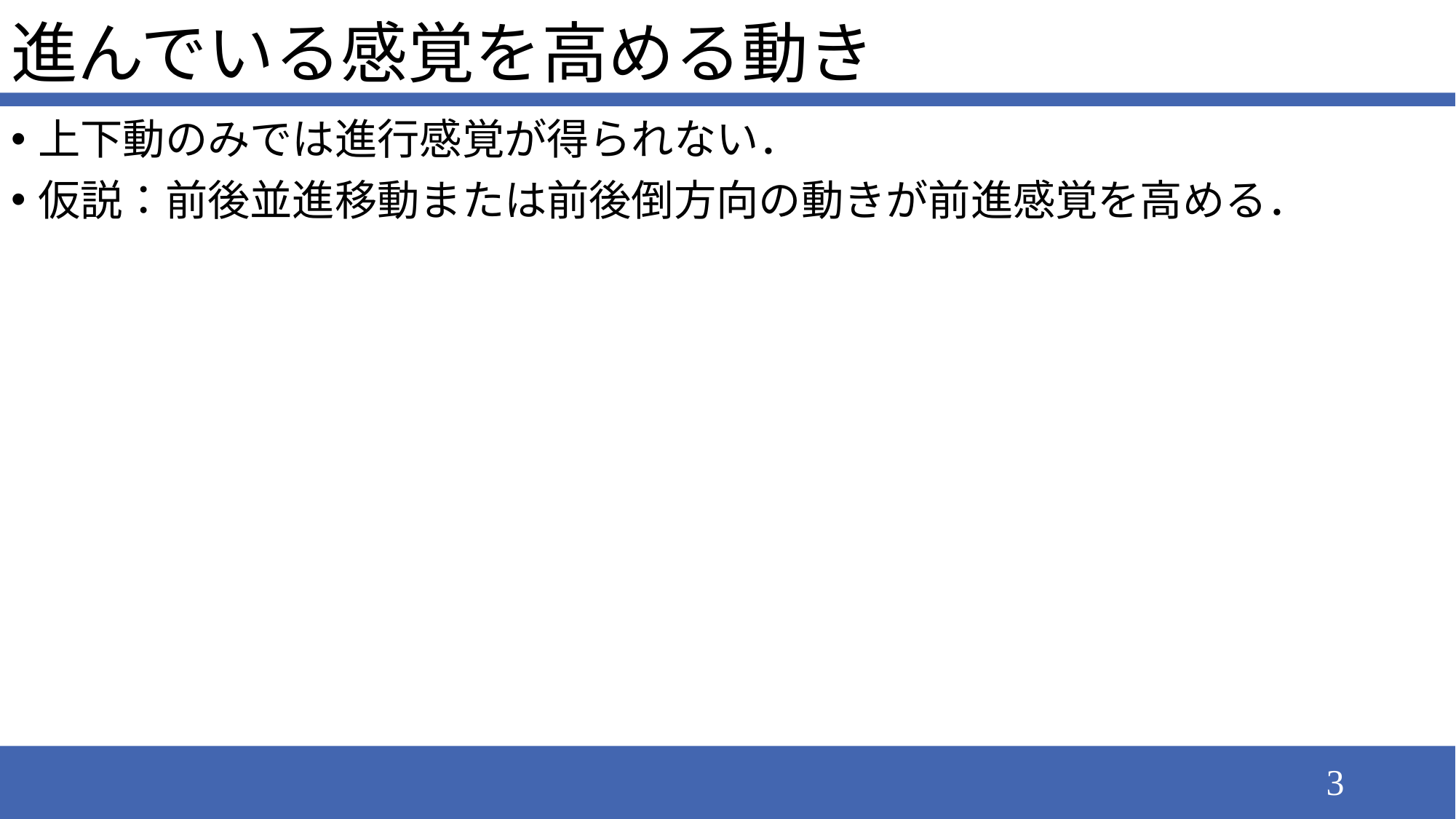

# 進んでいる感覚を高める動き
上下動のみでは進行感覚が得られない．
仮説：前後並進移動または前後倒方向の動きが前進感覚を高める．
3